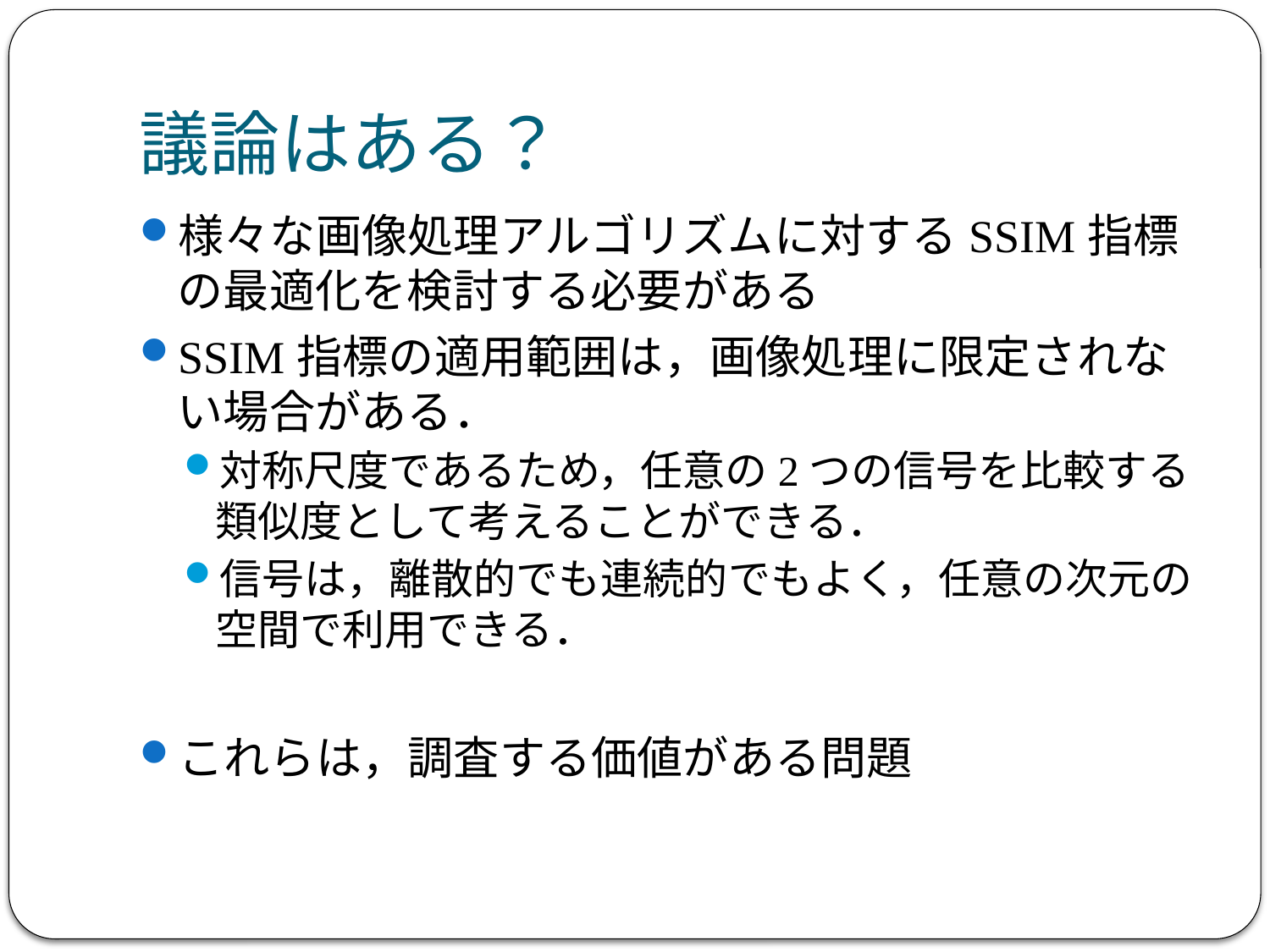

# 議論はある？
様々な画像処理アルゴリズムに対するSSIM指標の最適化を検討する必要がある
SSIM指標の適用範囲は，画像処理に限定されない場合がある．
対称尺度であるため，任意の2つの信号を比較する類似度として考えることができる．
信号は，離散的でも連続的でもよく，任意の次元の空間で利用できる．

これらは，調査する価値がある問題